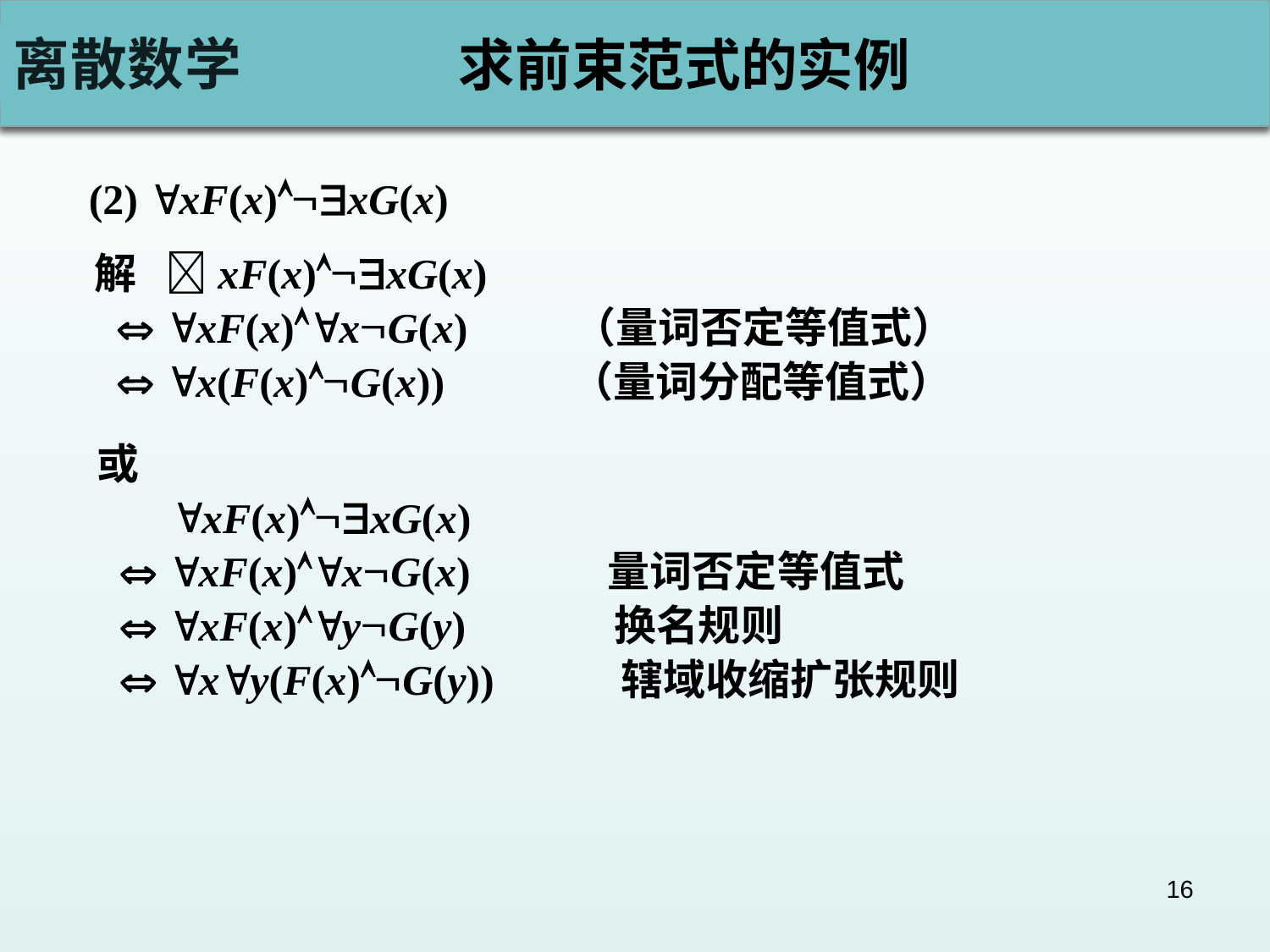

# 求前束范式的实例
  (2) ∀xF(x)∧¬∃xG(x)
解   ∀xF(x)∧¬∃xG(x)
  ⇔ ∀xF(x)∧∀x¬G(x)         （量词否定等值式）
  ⇔ ∀x(F(x)∧¬G(x))           （量词分配等值式）
或
       ∀xF(x)∧¬∃xG(x)
  ⇔ ∀xF(x)∧∀x¬G(x)            量词否定等值式
  ⇔ ∀xF(x)∧∀y¬G(y)             换名规则
  ⇔ ∀x∀y(F(x)∧¬G(y))           辖域收缩扩张规则
16